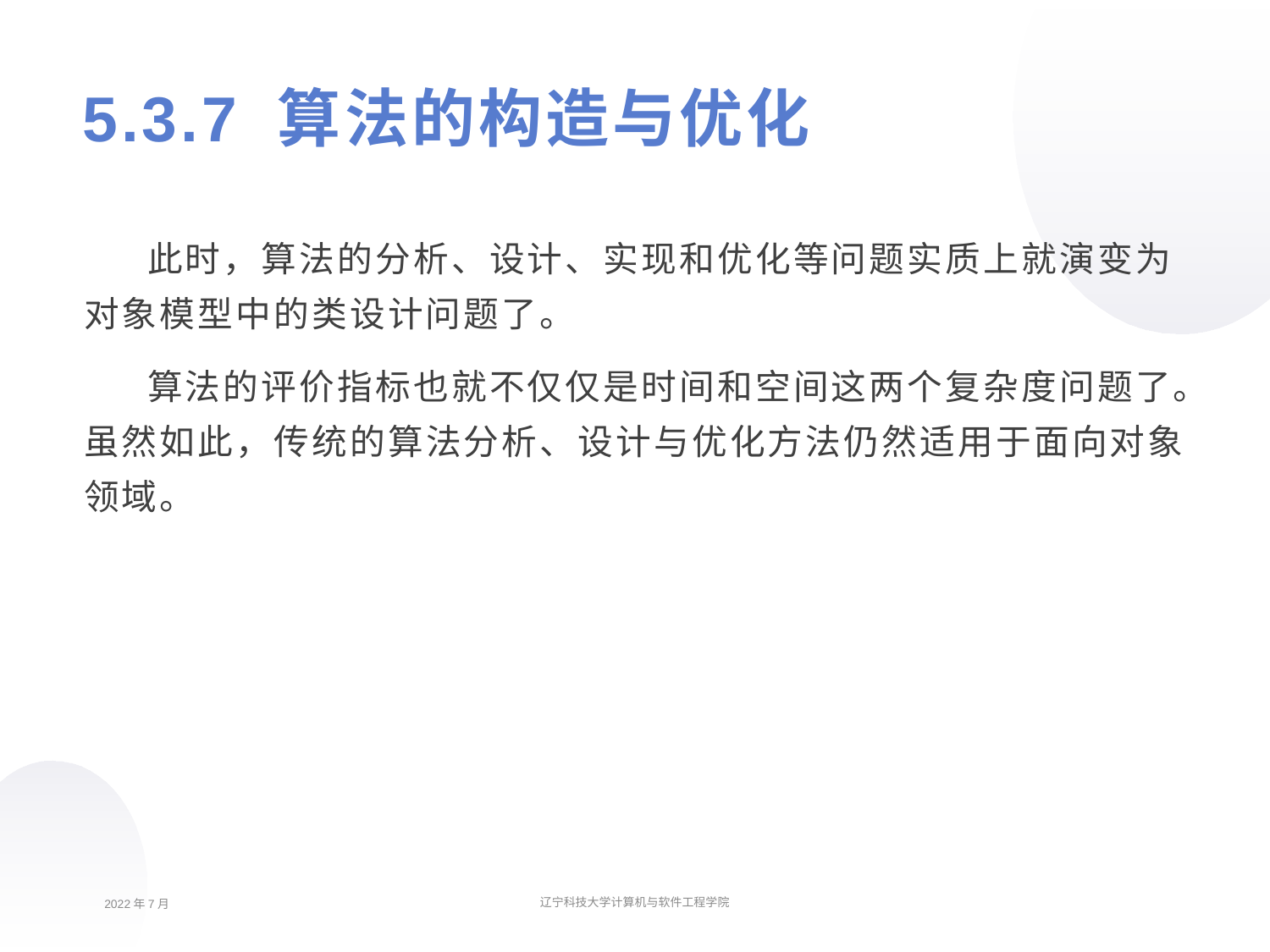

# 5.3.7 算法的构造与优化
此时，算法的分析、设计、实现和优化等问题实质上就演变为对象模型中的类设计问题了。
算法的评价指标也就不仅仅是时间和空间这两个复杂度问题了。虽然如此，传统的算法分析、设计与优化方法仍然适用于面向对象领域。

2022年7月
辽宁科技大学计算机与软件工程学院
115